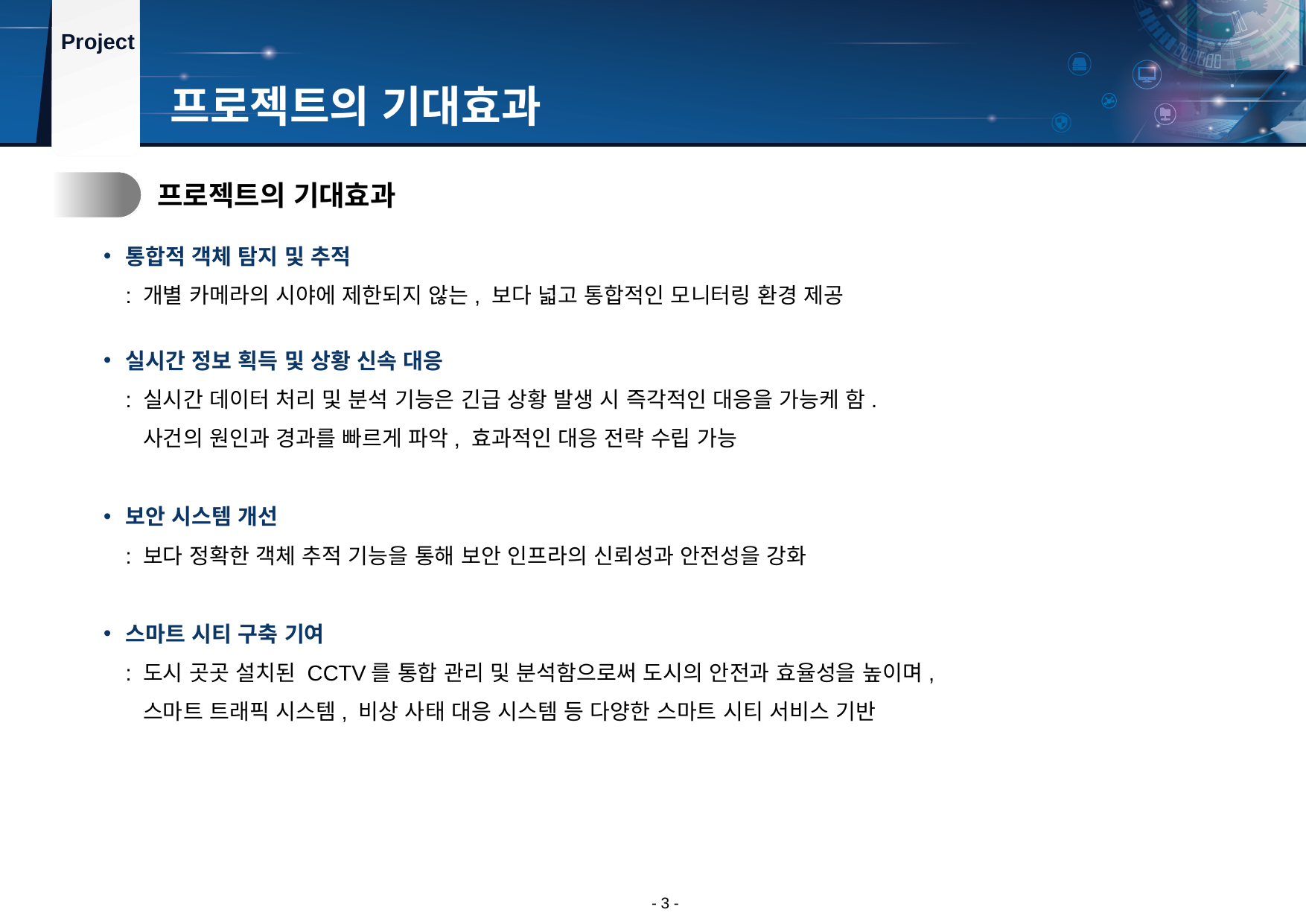

프로젝트의 기대효과

1.
프로젝트의 기대효과
통합적 객체 탐지 및 추적
: 개별 카메라의 시야에 제한되지 않는, 보다 넓고 통합적인 모니터링 환경 제공
실시간 정보 획득 및 상황 신속 대응
: 실시간 데이터 처리 및 분석 기능은 긴급 상황 발생 시 즉각적인 대응을 가능케 함.
  사건의 원인과 경과를 빠르게 파악, 효과적인 대응 전략 수립 가능

보안 시스템 개선
: 보다 정확한 객체 추적 기능을 통해 보안 인프라의 신뢰성과 안전성을 강화
스마트 시티 구축 기여
: 도시 곳곳 설치된 CCTV를 통합 관리 및 분석함으로써 도시의 안전과 효율성을 높이며,
  스마트 트래픽 시스템, 비상 사태 대응 시스템 등 다양한 스마트 시티 서비스 기반
- 3 -